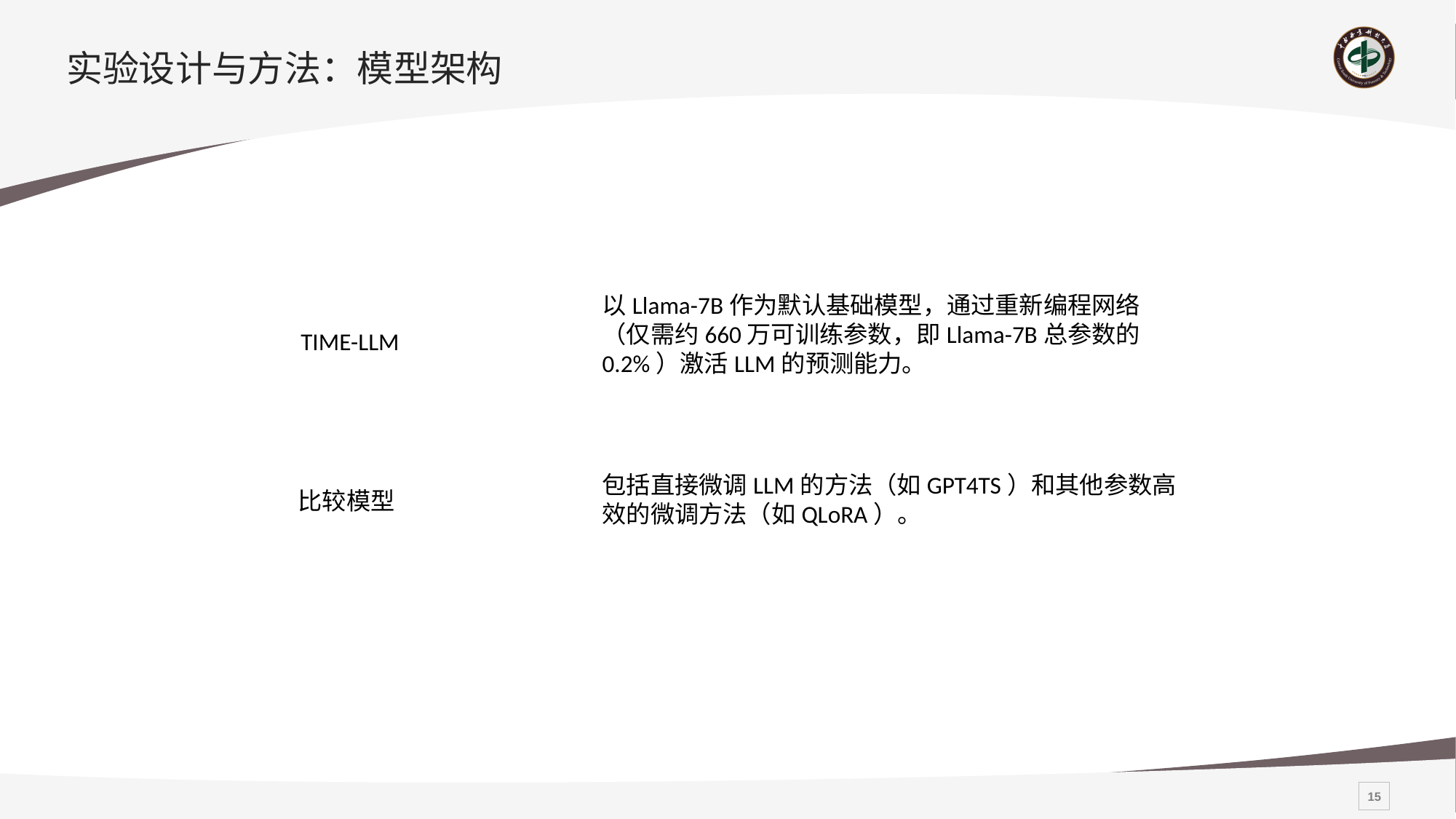

# 实验设计与方法：模型架构
以Llama-7B作为默认基础模型，通过重新编程网络（仅需约660万可训练参数，即Llama-7B总参数的0.2%）激活LLM的预测能力。
TIME-LLM
包括直接微调LLM的方法（如GPT4TS）和其他参数高效的微调方法（如QLoRA）。
比较模型